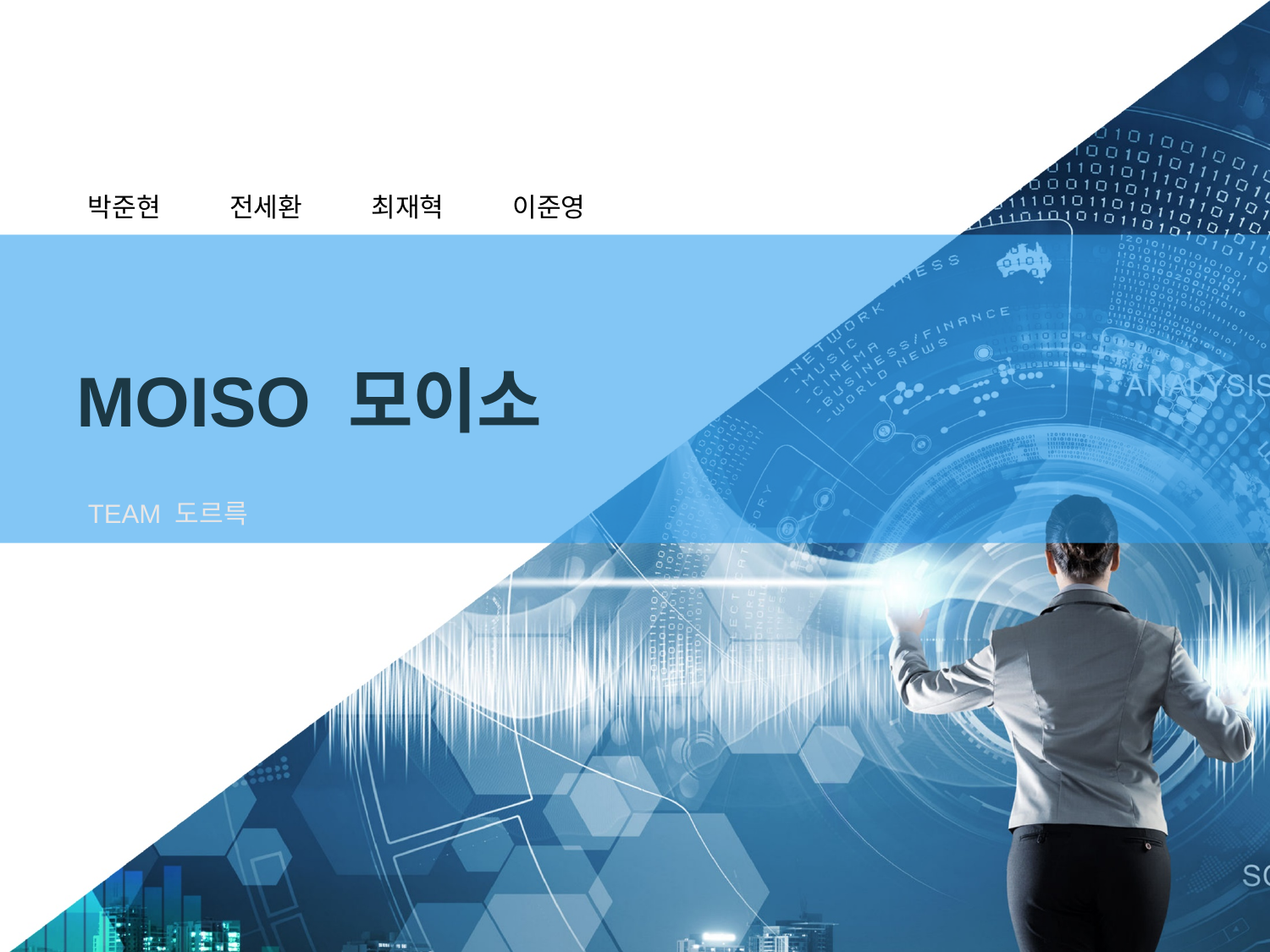

박준현
최재혁
이준영
전세환
MOISO 모이소
PC 멀티 링크 애플리케이션
TEAM 도르륵